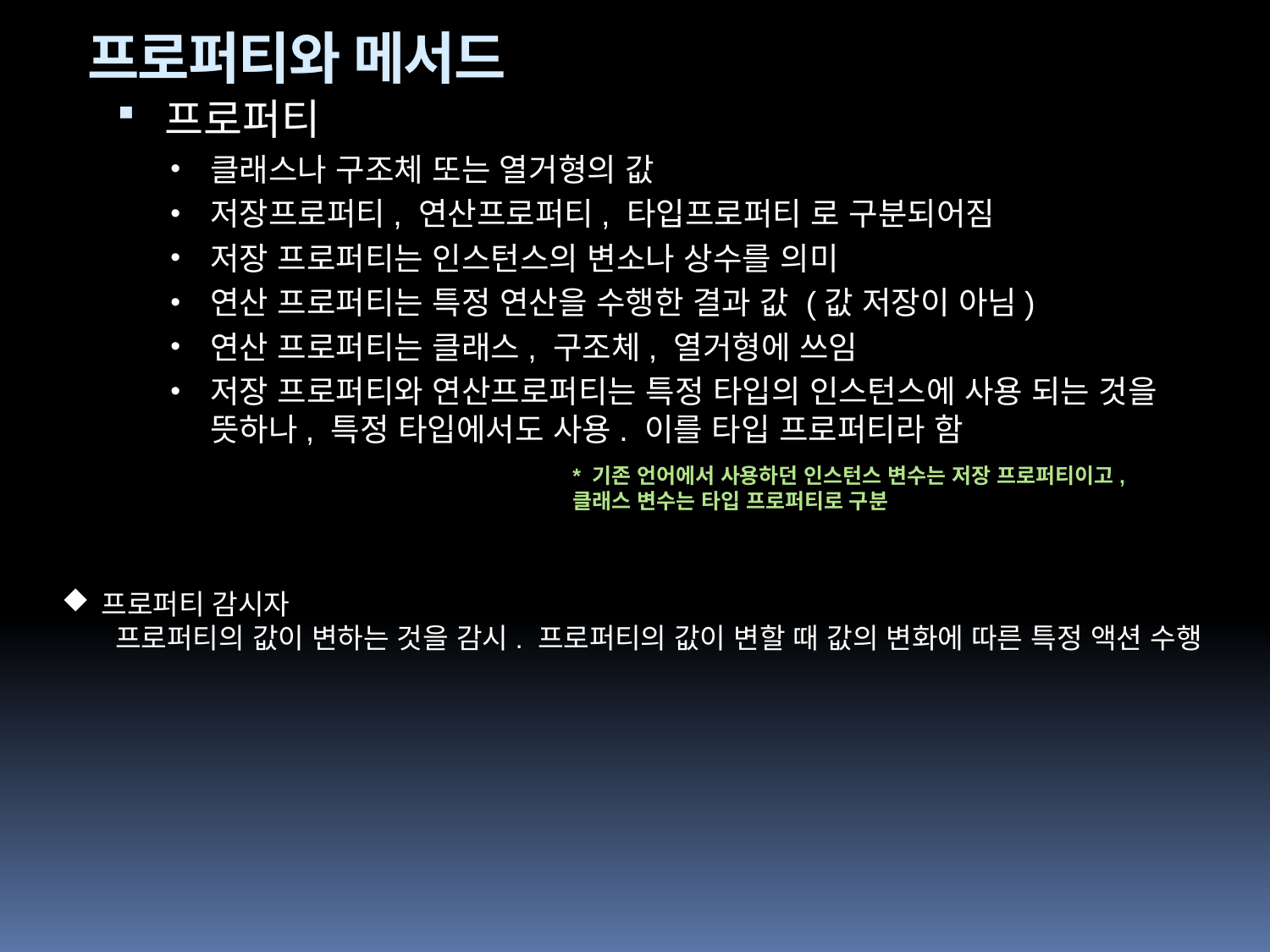

프로퍼티와 메서드
프로퍼티
클래스나 구조체 또는 열거형의 값
저장프로퍼티, 연산프로퍼티, 타입프로퍼티 로 구분되어짐
저장 프로퍼티는 인스턴스의 변소나 상수를 의미
연산 프로퍼티는 특정 연산을 수행한 결과 값 (값 저장이 아님)
연산 프로퍼티는 클래스, 구조체, 열거형에 쓰임
저장 프로퍼티와 연산프로퍼티는 특정 타입의 인스턴스에 사용 되는 것을 뜻하나, 특정 타입에서도 사용. 이를 타입 프로퍼티라 함
* 기존 언어에서 사용하던 인스턴스 변수는 저장 프로퍼티이고,
클래스 변수는 타입 프로퍼티로 구분
프로퍼티 감시자
      프로퍼티의 값이 변하는 것을 감시. 프로퍼티의 값이 변할 때 값의 변화에 따른 특정 액션 수행